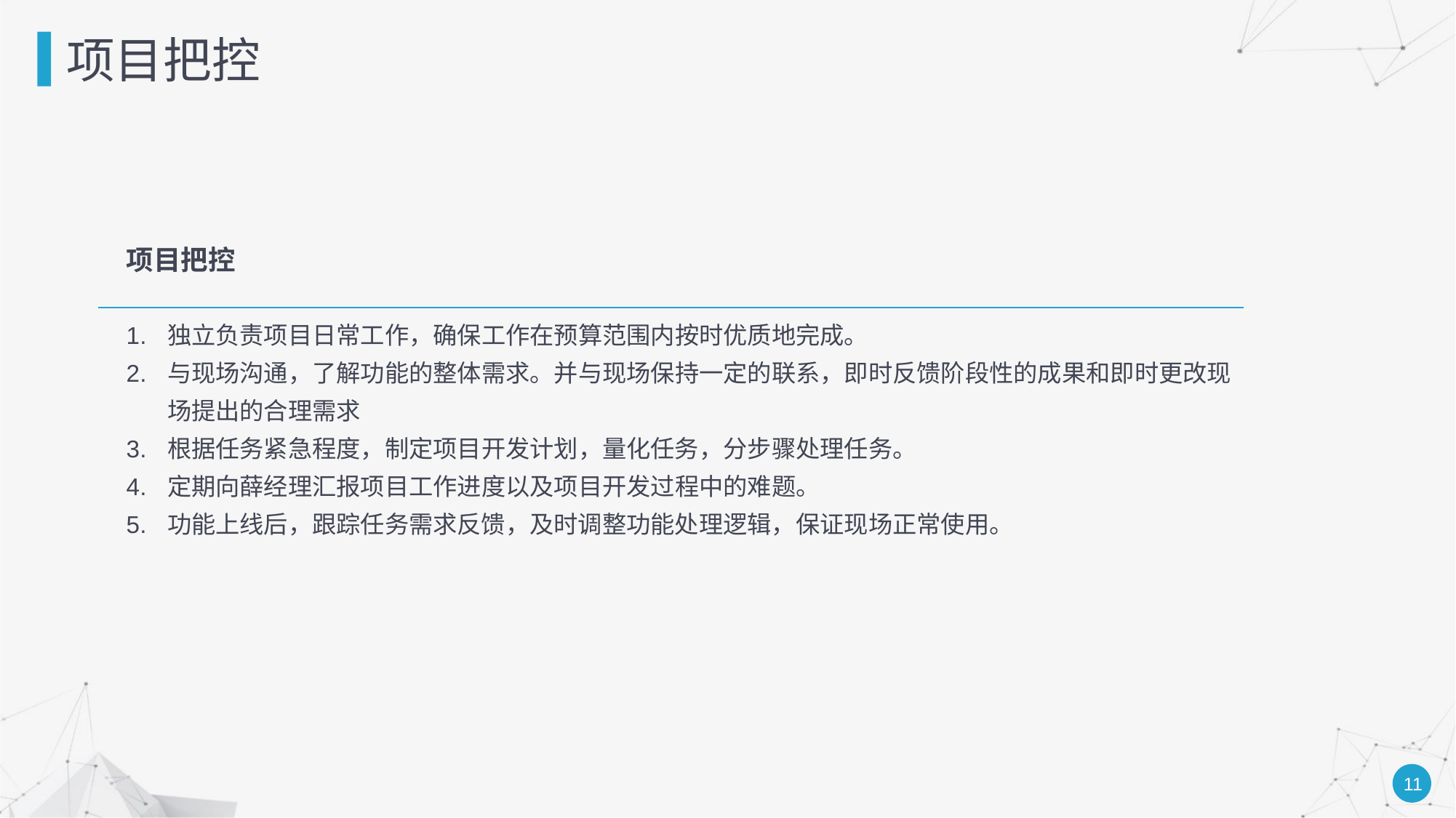

项目把控

项目把控
独立负责项目日常工作，确保工作在预算范围内按时优质地完成。
与现场沟通，了解功能的整体需求。并与现场保持一定的联系，即时反馈阶段性的成果和即时更改现场提出的合理需求
根据任务紧急程度，制定项目开发计划，量化任务，分步骤处理任务。
定期向薛经理汇报项目工作进度以及项目开发过程中的难题。
功能上线后，跟踪任务需求反馈，及时调整功能处理逻辑，保证现场正常使用。